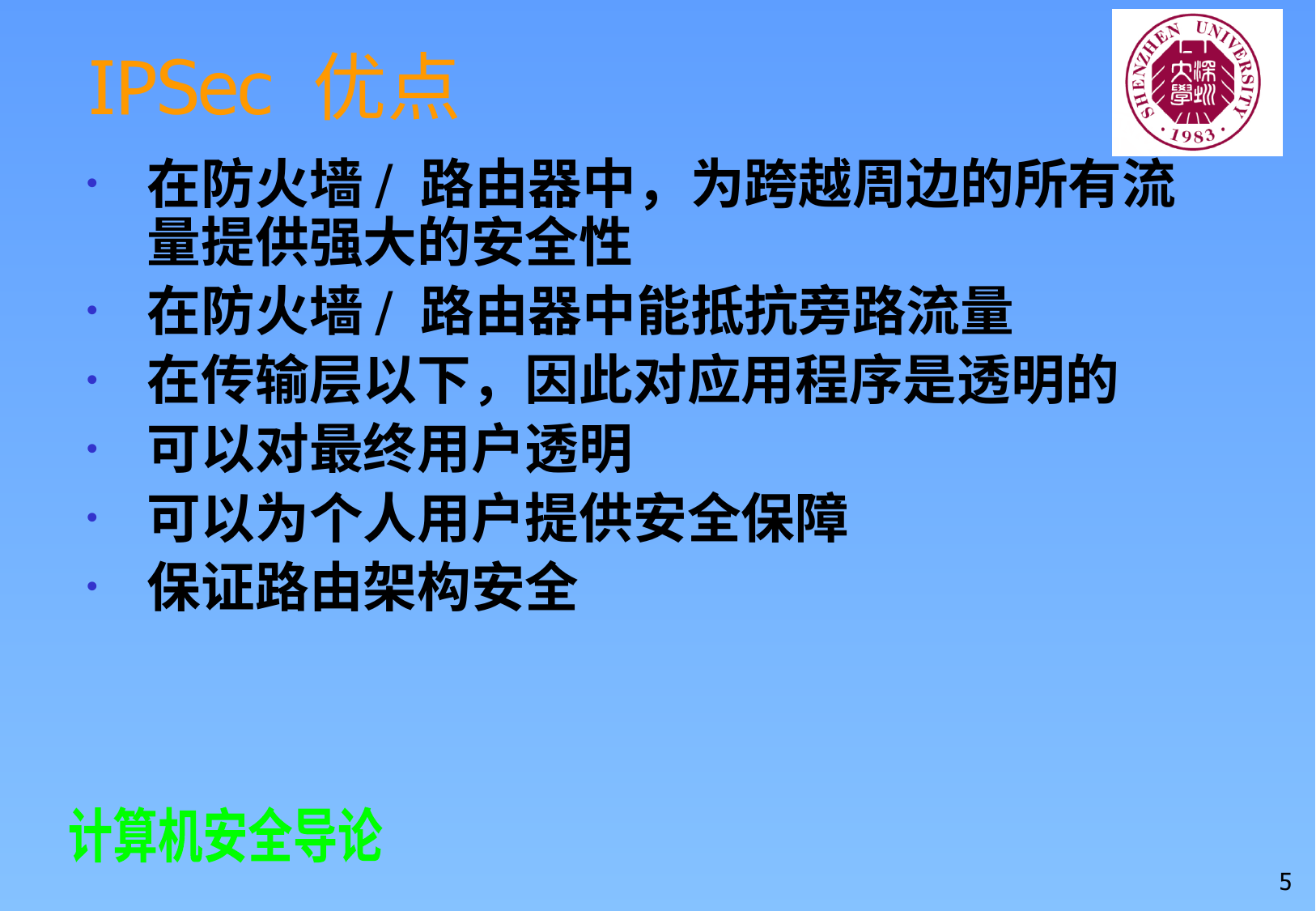

# IPSec 优点
在防火墙/路由器中，为跨越周边的所有流量提供强大的安全性
在防火墙/路由器中能抵抗旁路流量
在传输层以下，因此对应用程序是透明的
可以对最终用户透明
可以为个人用户提供安全保障
保证路由架构安全
5